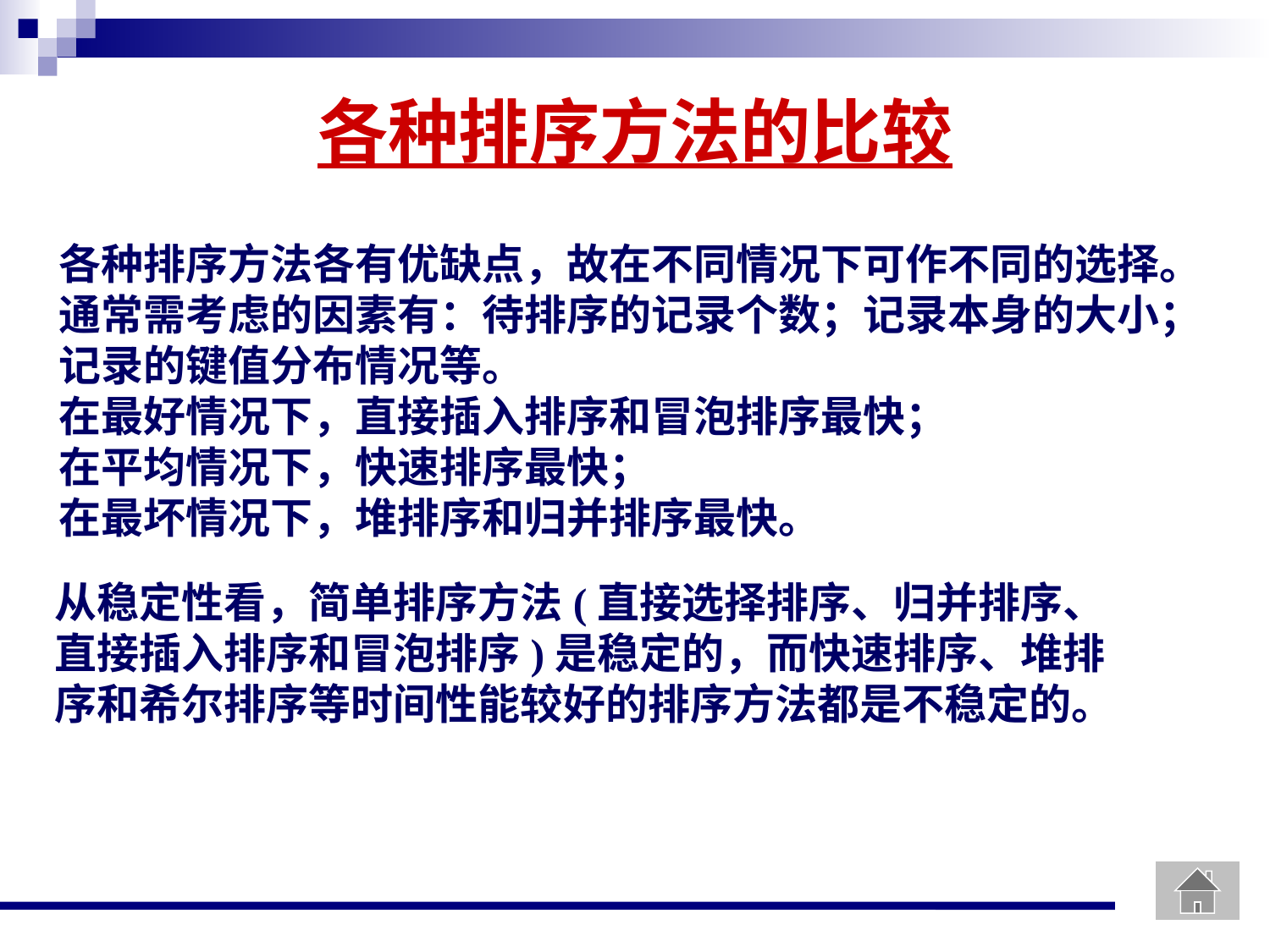

各种排序方法的比较
各种排序方法各有优缺点，故在不同情况下可作不同的选择。通常需考虑的因素有：待排序的记录个数；记录本身的大小；记录的键值分布情况等。
在最好情况下，直接插入排序和冒泡排序最快；
在平均情况下，快速排序最快；
在最坏情况下，堆排序和归并排序最快。
从稳定性看，简单排序方法(直接选择排序、归并排序、直接插入排序和冒泡排序)是稳定的，而快速排序、堆排序和希尔排序等时间性能较好的排序方法都是不稳定的。

55